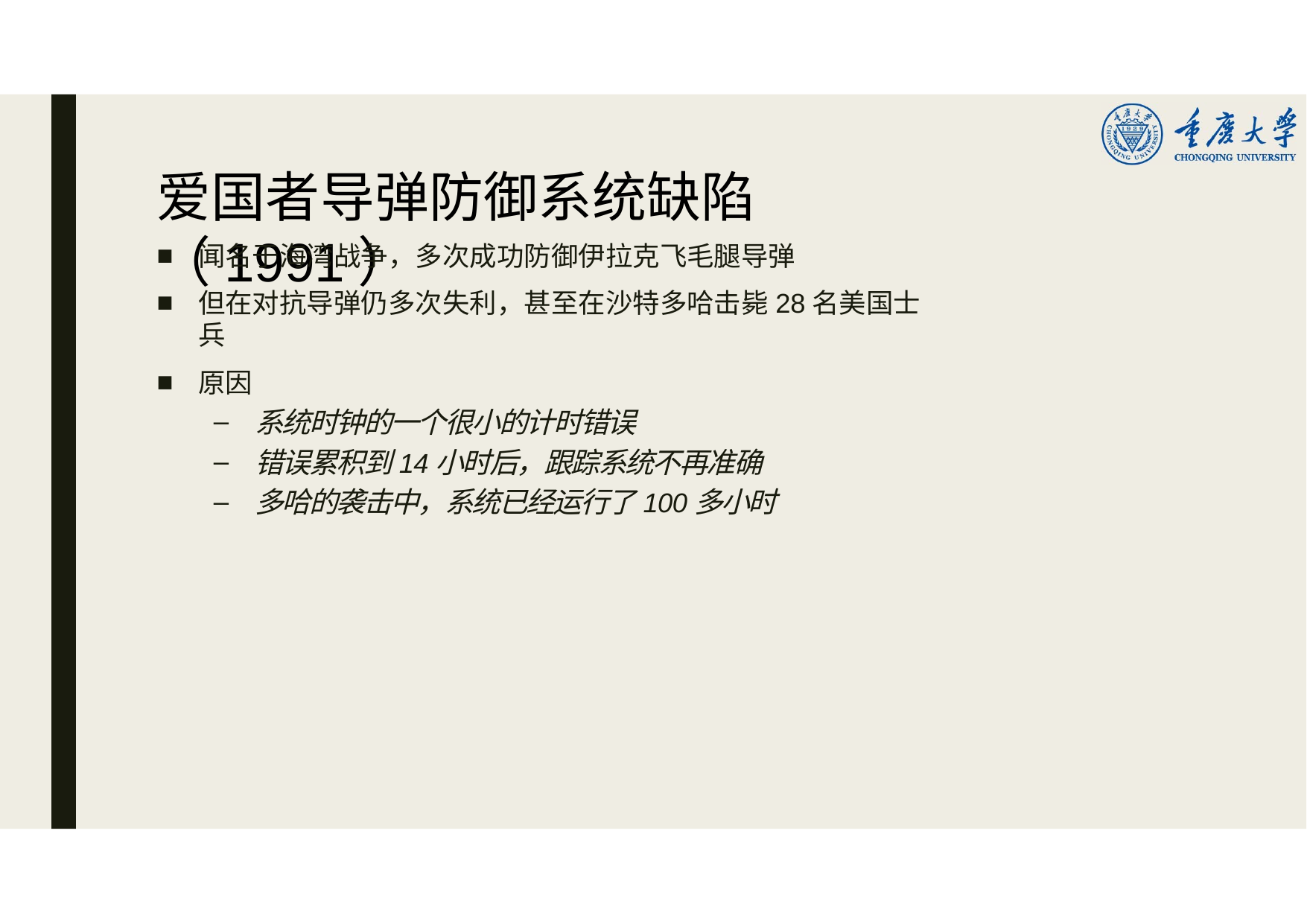

# 爱国者导弹防御系统缺陷（1991）
闻名于海湾战争，多次成功防御伊拉克飞毛腿导弹
但在对抗导弹仍多次失利，甚至在沙特多哈击毙28名美国士兵
原因
系统时钟的一个很小的计时错误
错误累积到14小时后，跟踪系统不再准确
多哈的袭击中，系统已经运行了100多小时